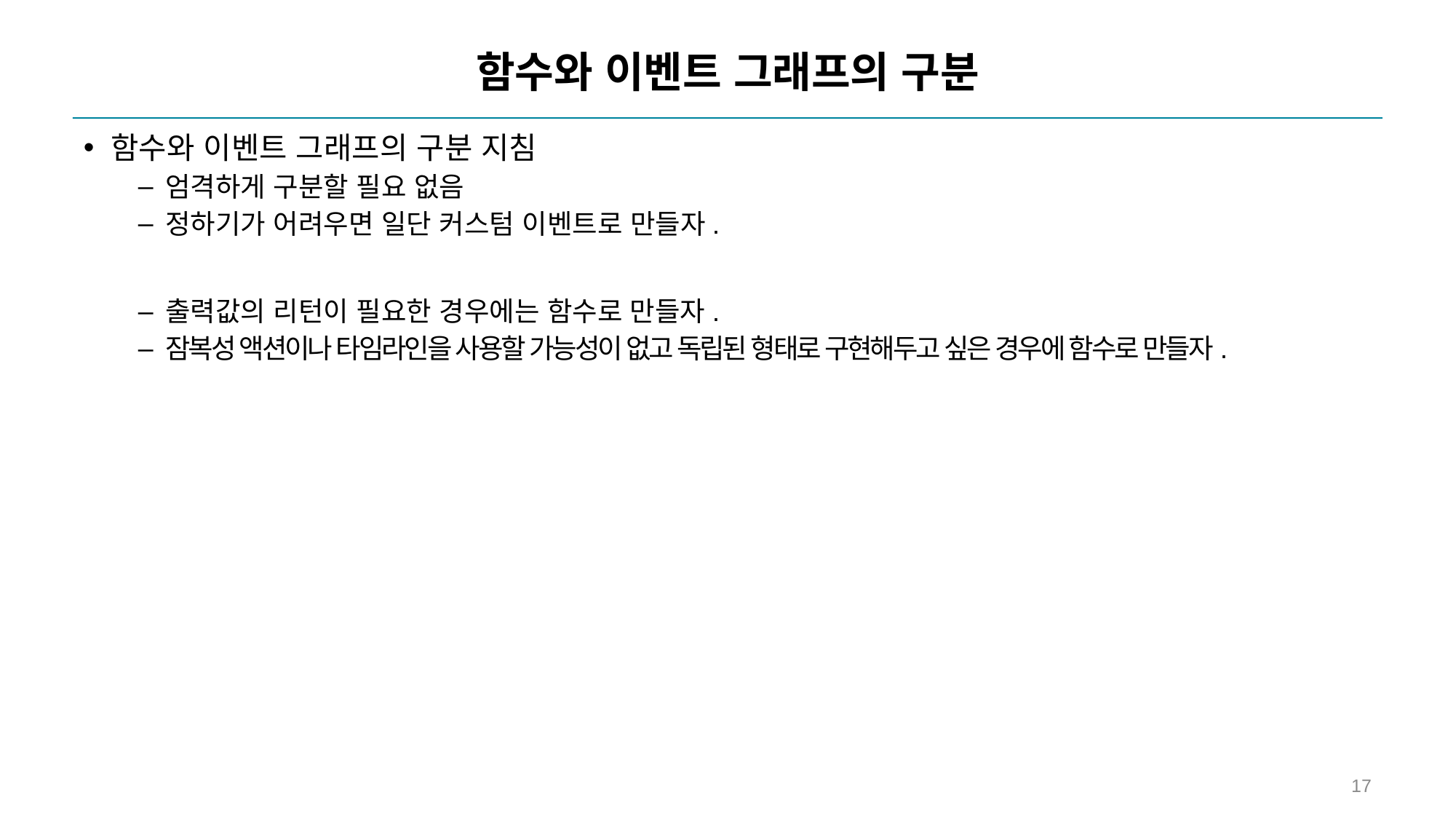

# 함수와 이벤트 그래프의 구분
함수와 이벤트 그래프의 구분 지침
엄격하게 구분할 필요 없음
정하기가 어려우면 일단 커스텀 이벤트로 만들자.

출력값의 리턴이 필요한 경우에는 함수로 만들자.
잠복성 액션이나 타임라인을 사용할 가능성이 없고 독립된 형태로 구현해두고 싶은 경우에 함수로 만들자.

17